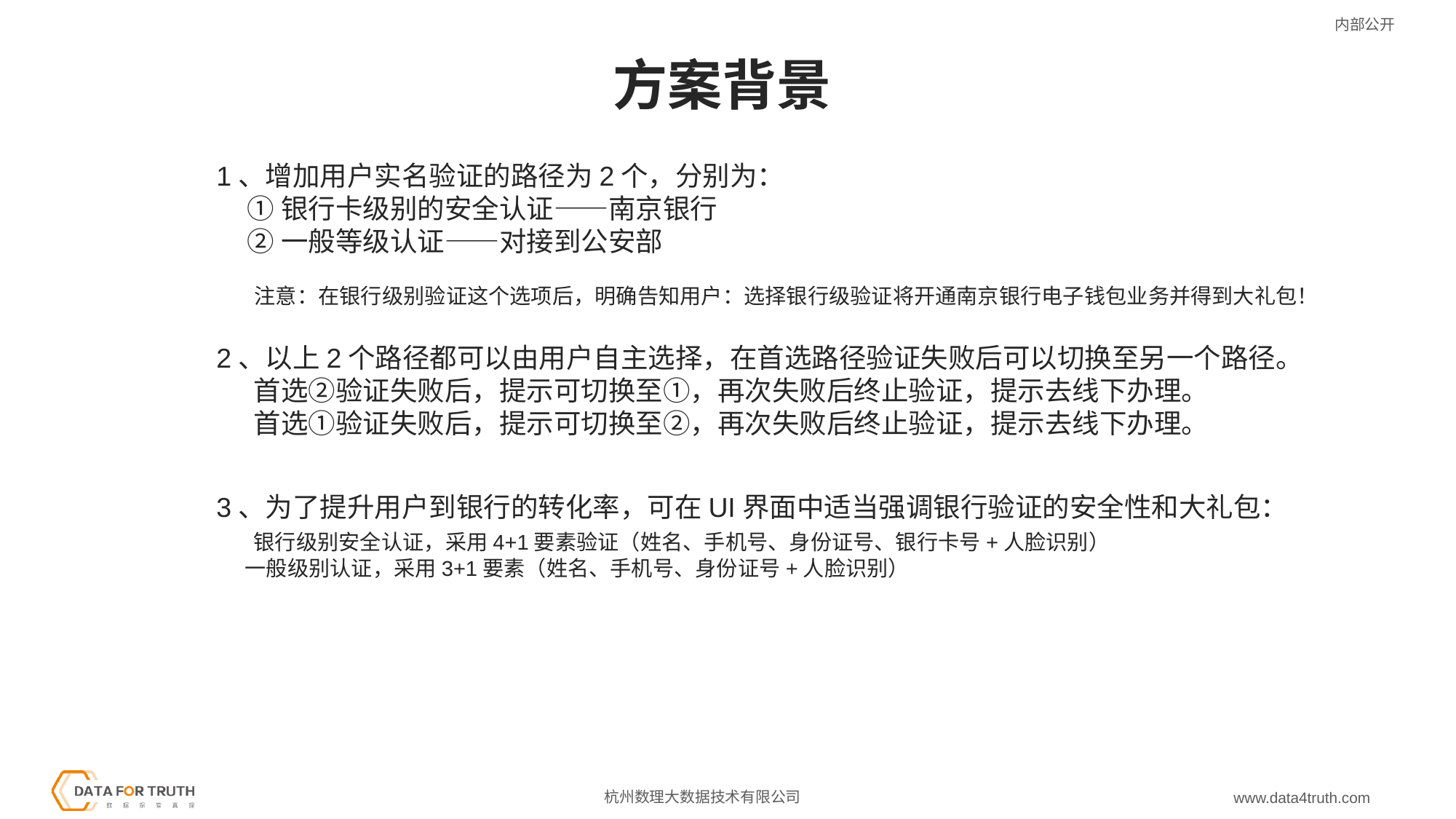

方案背景
1、增加用户实名验证的路径为2个，分别为：
     ①银行卡级别的安全认证——南京银行
     ②一般等级认证——对接到公安部

       注意：在银行级别验证这个选项后，明确告知用户：选择银行级验证将开通南京银行电子钱包业务并得到大礼包！

2、以上2个路径都可以由用户自主选择，在首选路径验证失败后可以切换至另一个路径。
     首选②验证失败后，提示可切换至①，再次失败后终止验证，提示去线下办理。
     首选①验证失败后，提示可切换至②，再次失败后终止验证，提示去线下办理。

3、为了提升用户到银行的转化率，可在UI界面中适当强调银行验证的安全性和大礼包：
     银行级别安全认证，采用4+1要素验证（姓名、手机号、身份证号、银行卡号+人脸识别）
     一般级别认证，采用3+1要素（姓名、手机号、身份证号+人脸识别）